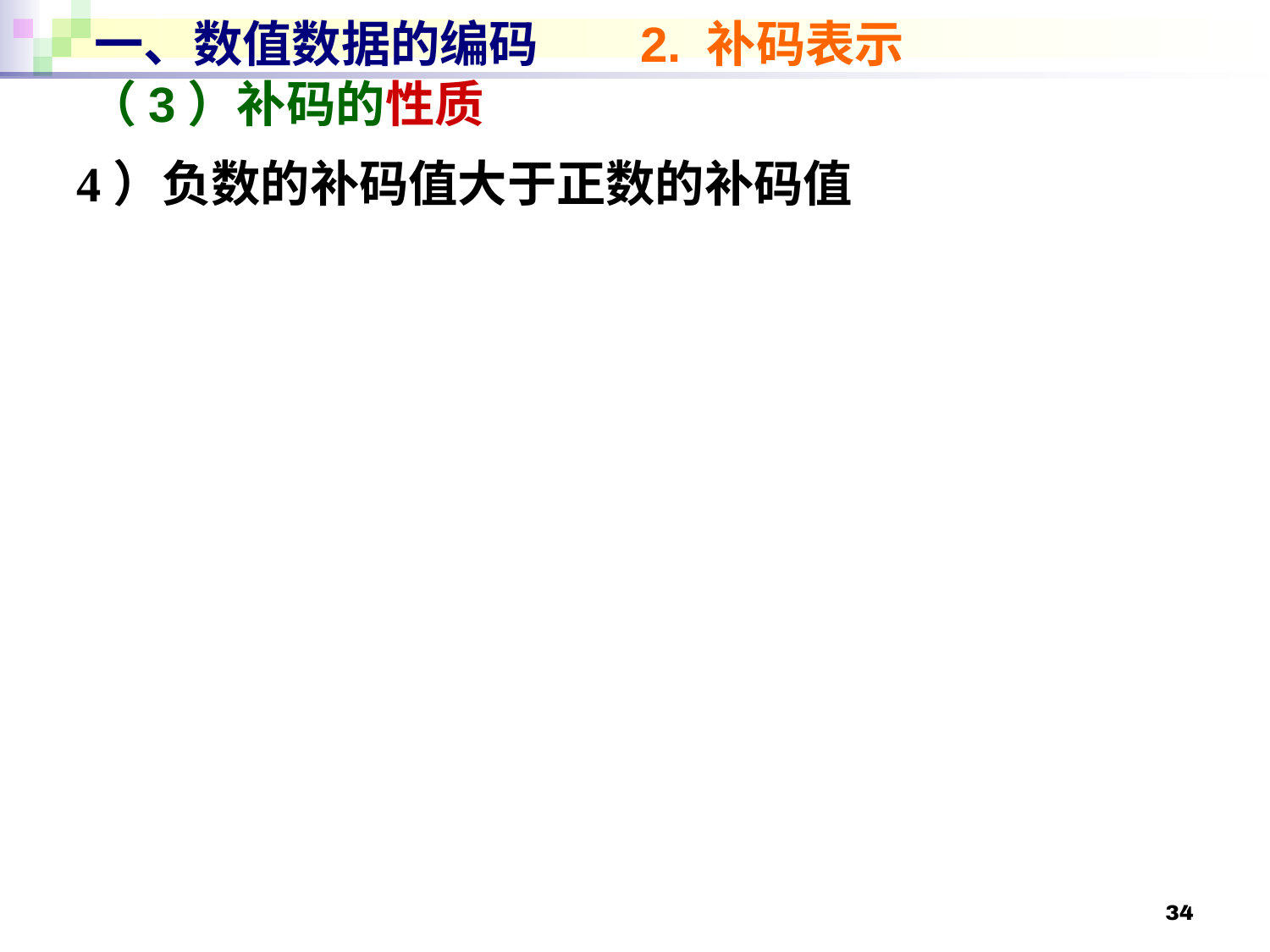

# 一、数值数据的编码        2. 补码表示
（3）补码的性质
4）负数的补码值大于正数的补码值
34